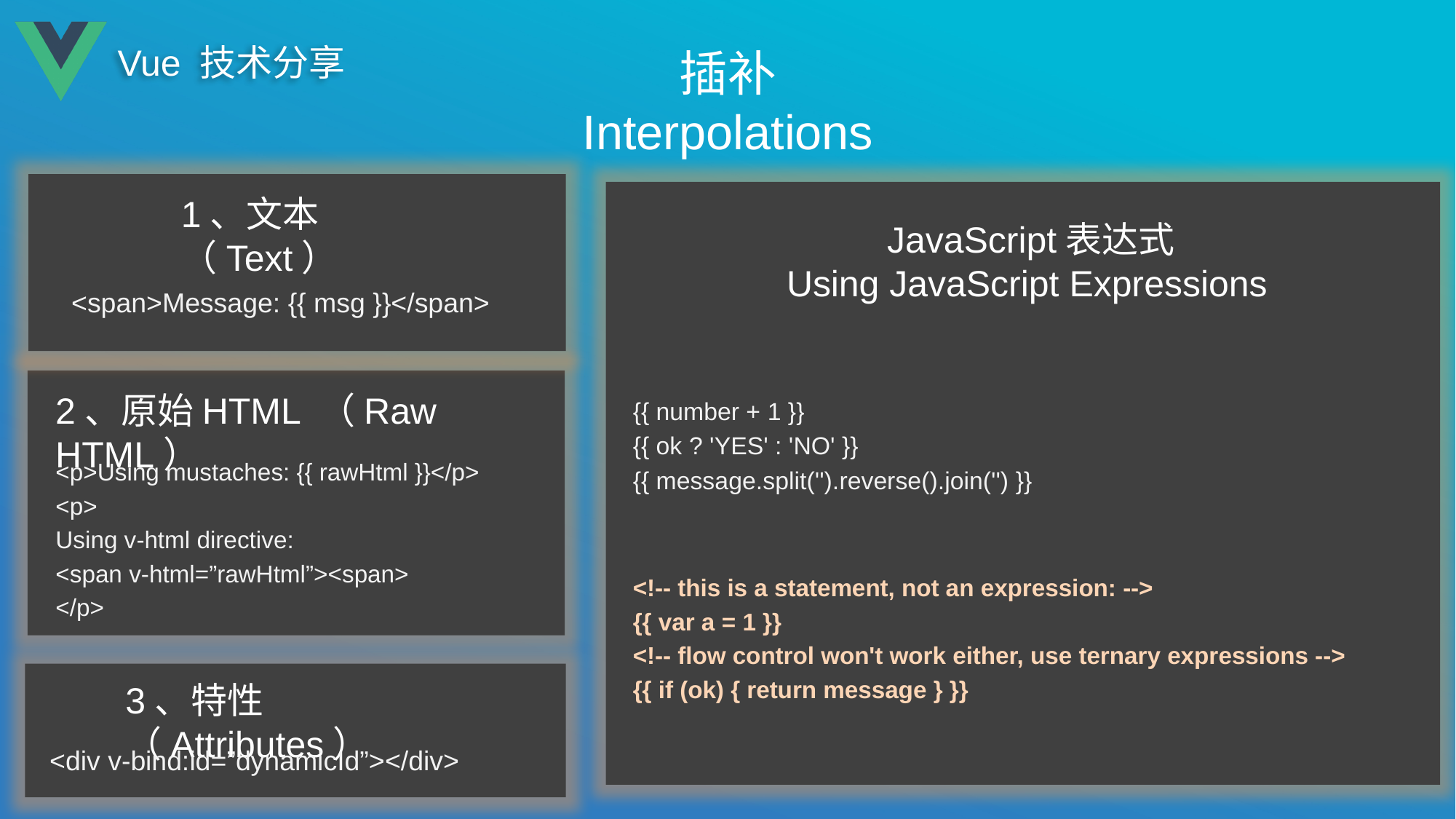

# 插补 Interpolations

1、文本 （Text）
JavaScript表达式
Using JavaScript Expressions
<span>Message: {{ msg }}</span>

2、原始HTML （Raw HTML）
{{ number + 1 }}
{{ ok ? 'YES' : 'NO' }}
{{ message.split('').reverse().join('') }}
<p>Using mustaches: {{ rawHtml }}</p>
<p>
Using v-html directive:
<span v-html=”rawHtml”><span>
</p>
<!-- this is a statement, not an expression: -->
{{ var a = 1 }}
<!-- flow control won't work either, use ternary expressions -->
{{ if (ok) { return message } }}

3、特性 （Attributes）
<div v-bind:id=”dynamicId”></div>